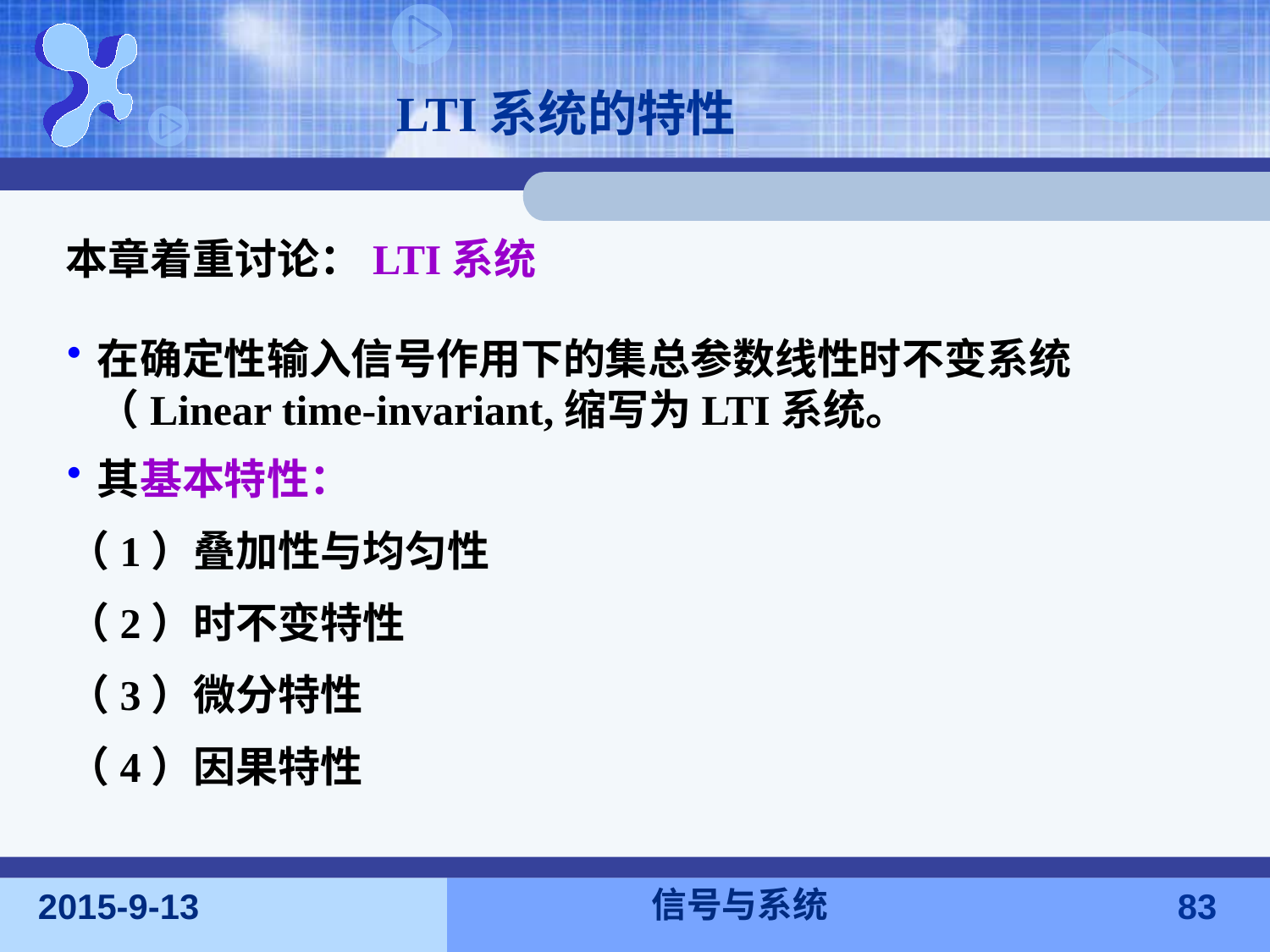

LTI系统的特性
本章着重讨论：LTI系统
在确定性输入信号作用下的集总参数线性时不变系统（Linear time-invariant,缩写为LTI系统。
其基本特性：
（1）叠加性与均匀性
（2）时不变特性
（3）微分特性
（4）因果特性
信号与系统
2015-9-13
83